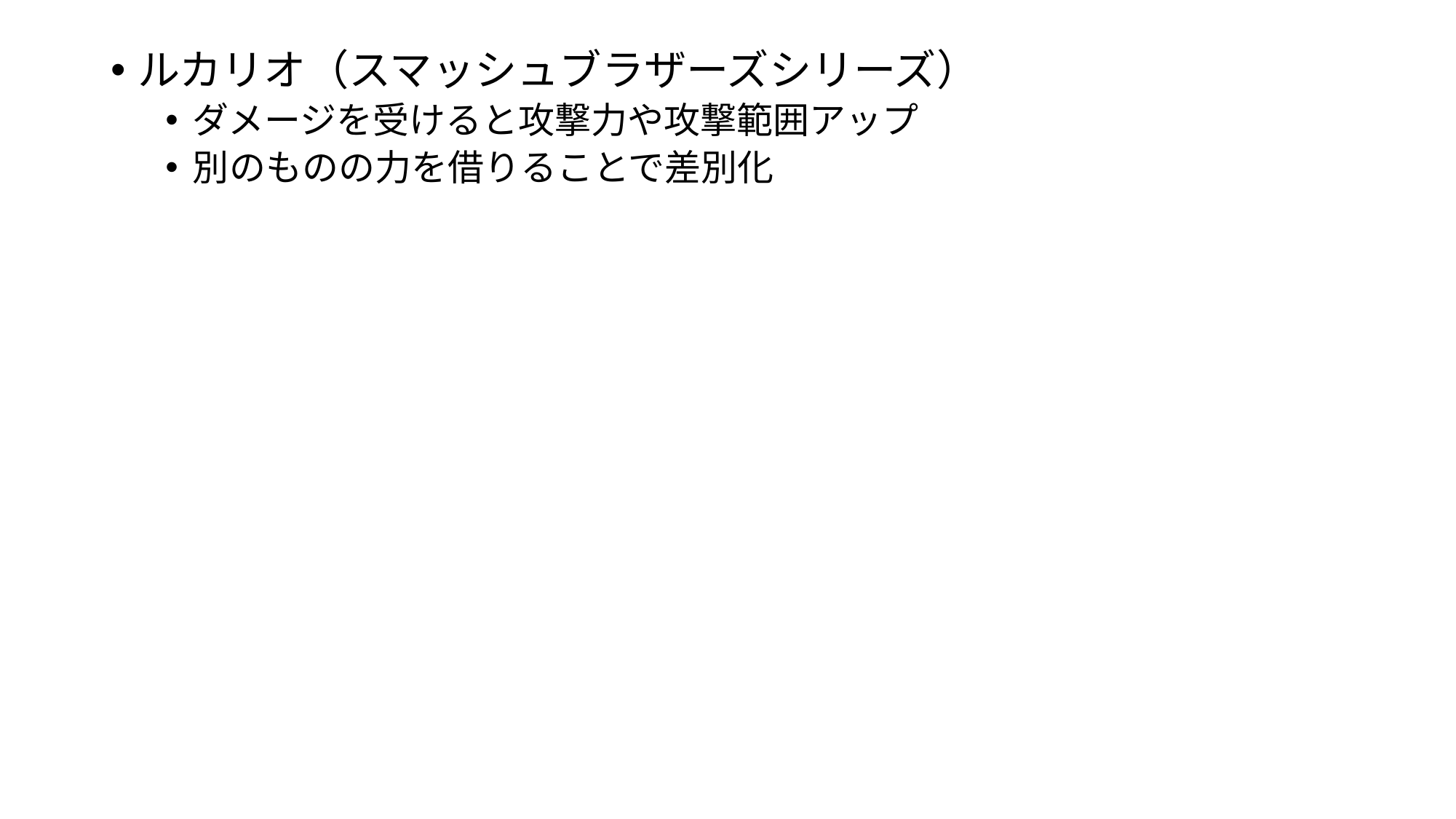

ルカリオ（スマッシュブラザーズシリーズ）
ダメージを受けると攻撃力や攻撃範囲アップ
別のものの力を借りることで差別化